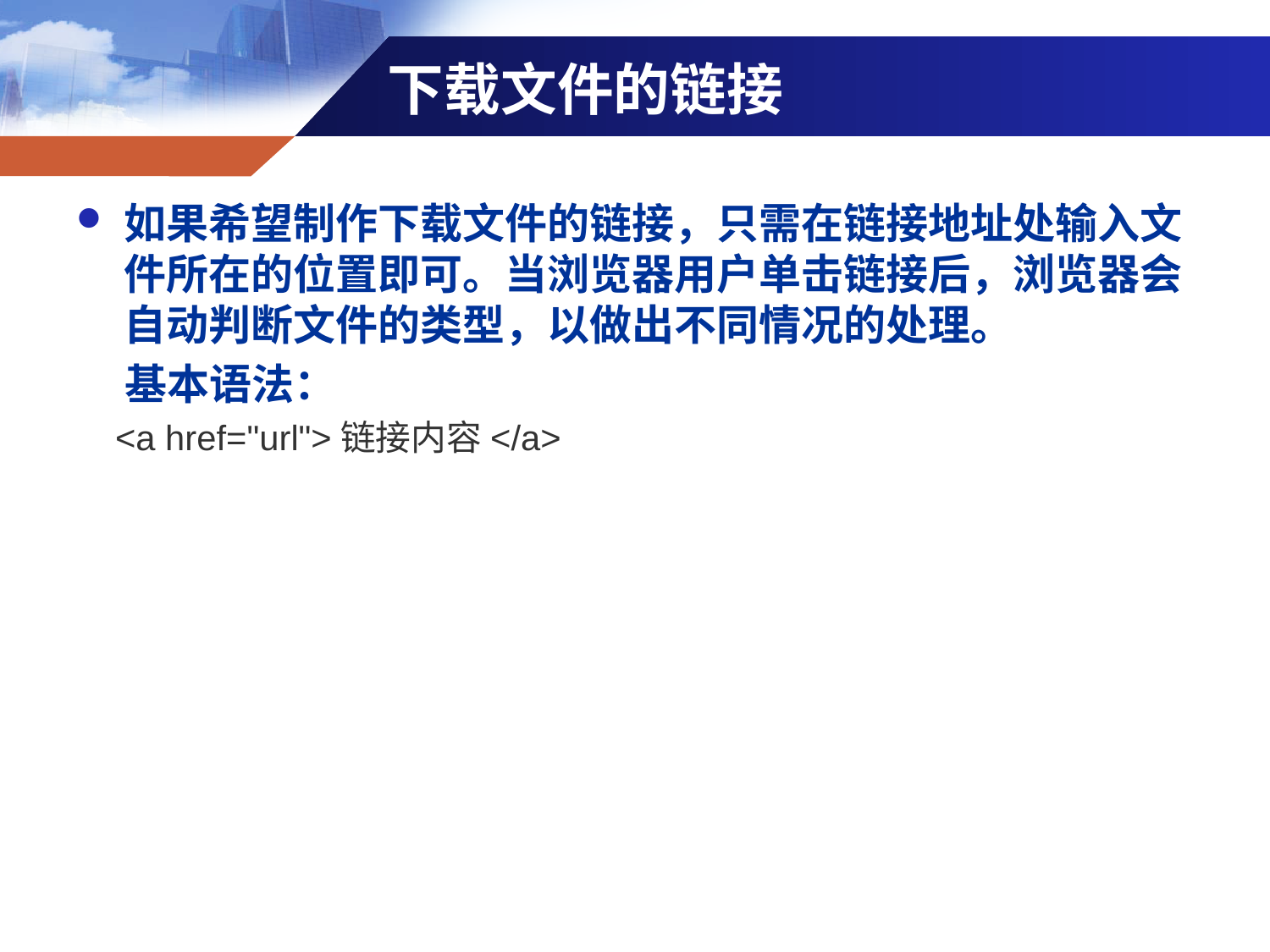

# 下载文件的链接
如果希望制作下载文件的链接，只需在链接地址处输入文件所在的位置即可。当浏览器用户单击链接后，浏览器会自动判断文件的类型，以做出不同情况的处理。
    基本语法：
    <a href="url">链接内容</a>